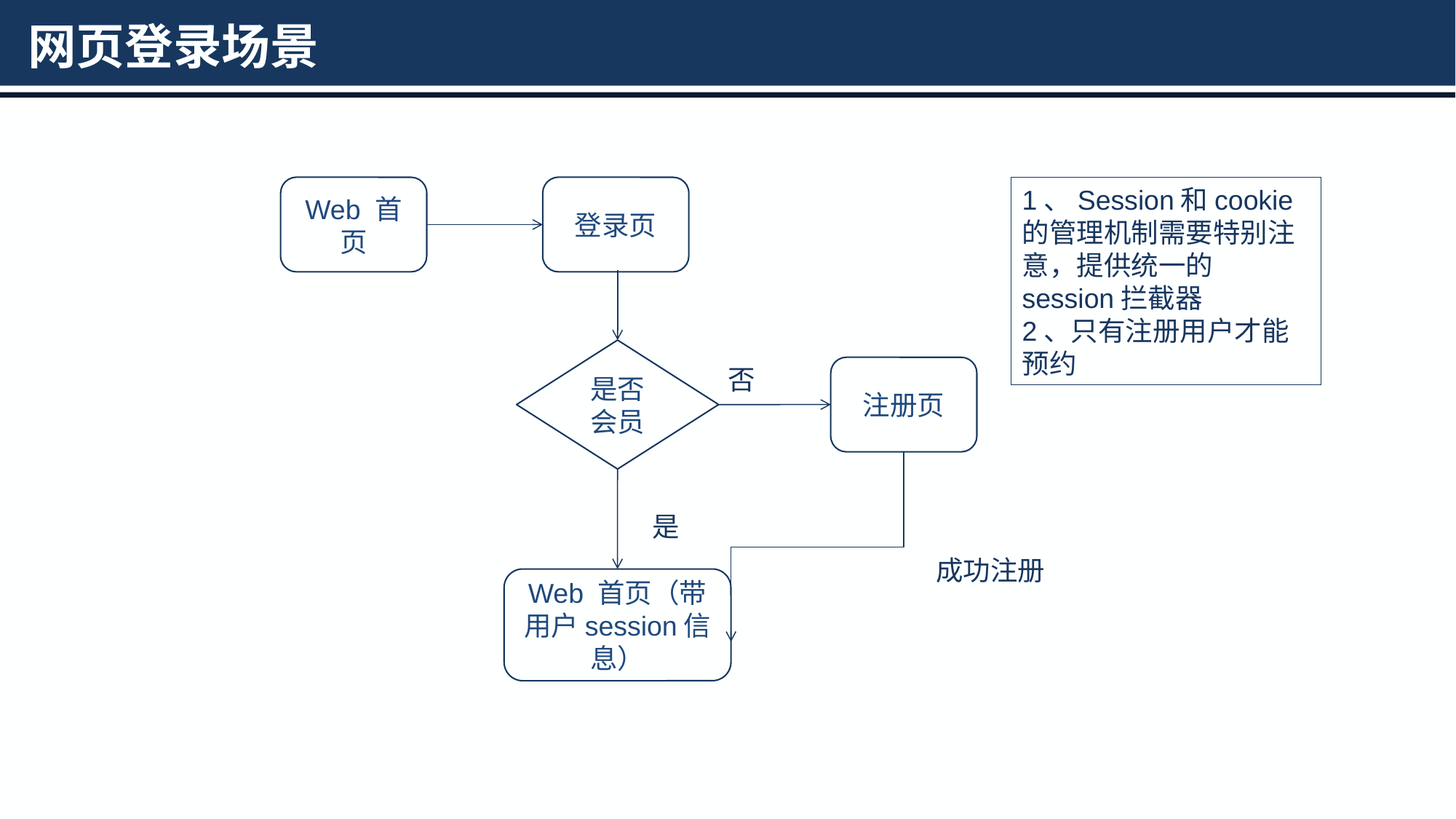

# 网页登录场景
Web 首页
登录页
1、Session和cookie的管理机制需要特别注意，提供统一的session拦截器
2、只有注册用户才能预约
是否会员
否
注册页
是
成功注册
Web 首页（带用户session信息）